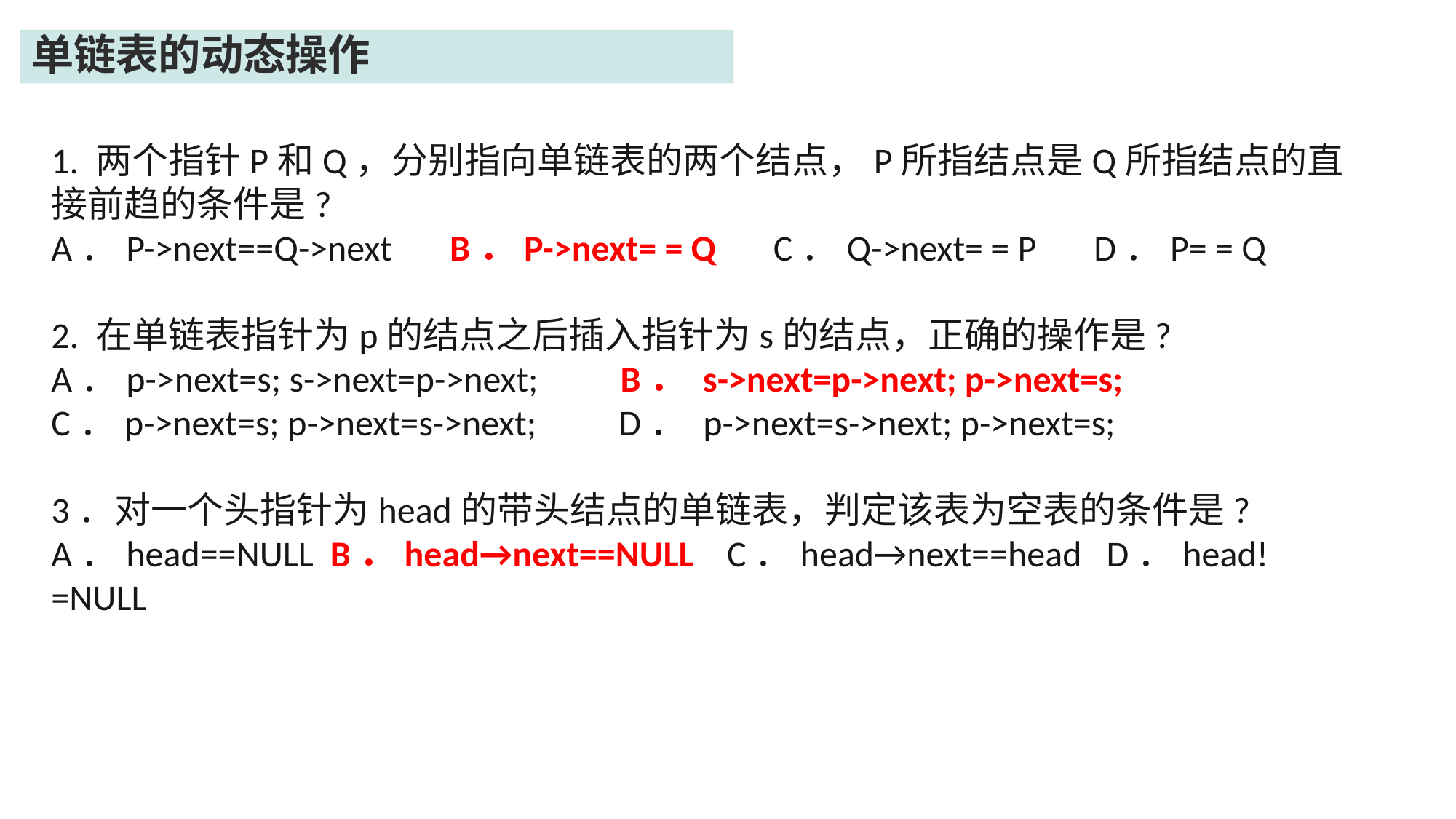

# 单链表的动态操作
1. 两个指针P和Q，分别指向单链表的两个结点，P所指结点是Q所指结点的直接前趋的条件是?
A．P->next==Q->next       B．P->next= = Q       C．Q->next= = P       D．P= = Q

2. 在单链表指针为p的结点之后插入指针为s的结点，正确的操作是?
A．p->next=s; s->next=p->next;          B． s->next=p->next; p->next=s;
C．p->next=s; p->next=s->next;          D． p->next=s->next; p->next=s;

3．对一个头指针为head的带头结点的单链表，判定该表为空表的条件是?
A．head==NULL  B．head→next==NULL    C．head→next==head   D．head!=NULL